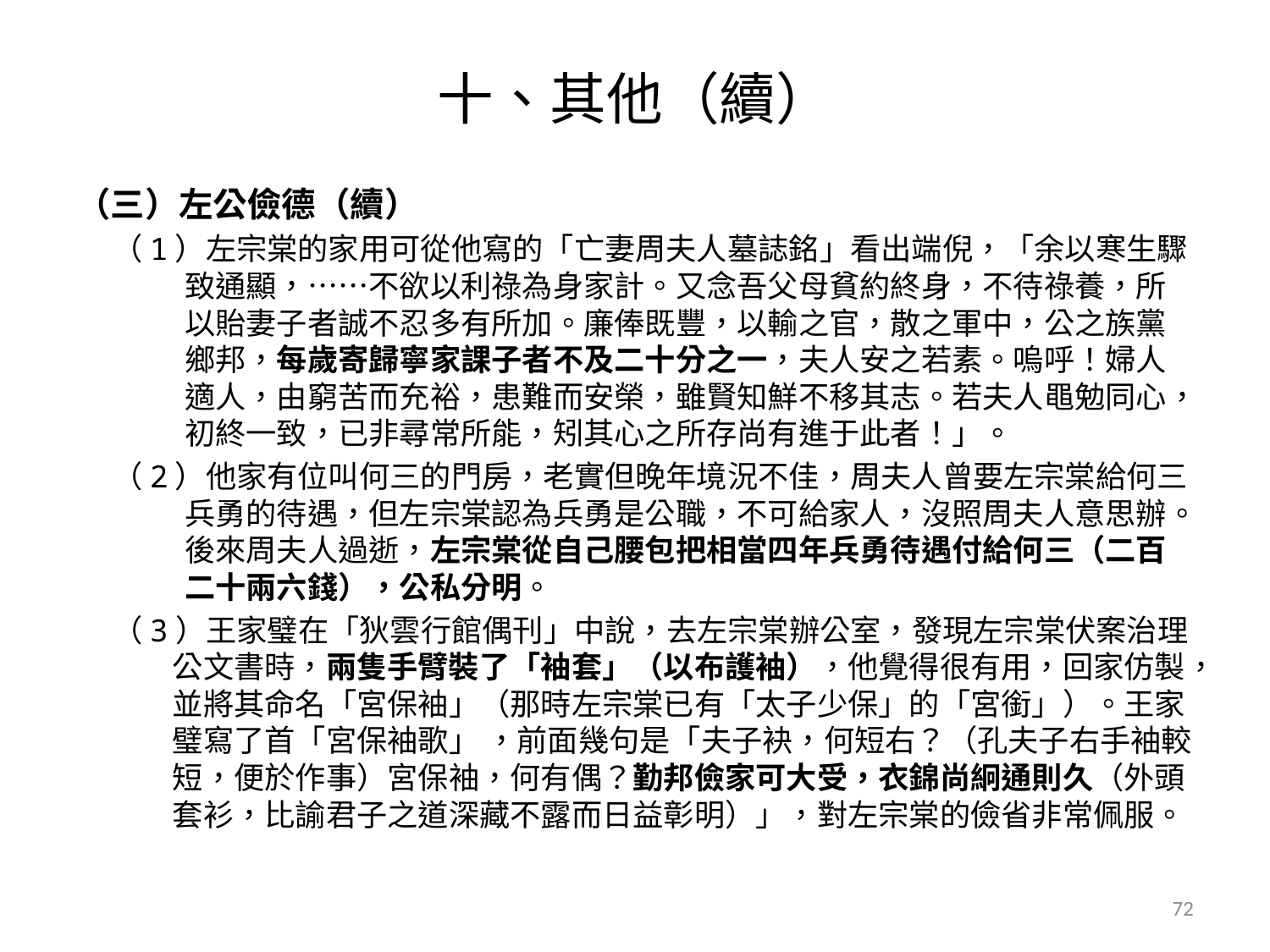

# 十、其他（續）
（三）左公儉德（續）
（1）左宗棠的家用可從他寫的「亡妻周夫人墓誌銘」看出端倪，「余以寒生驟致通顯，⋯⋯不欲以利祿為身家計。又念吾父母貧約終身，不待祿養，所以貽妻子者誠不忍多有所加。廉俸既豐，以輸之官，散之軍中，公之族黨鄉邦，每歲寄歸寧家課子者不及二十分之一，夫人安之若素。嗚呼！婦人適人，由窮苦而充裕，患難而安榮，雖賢知鮮不移其志。若夫人黽勉同心，初終一致，已非尋常所能，矧其心之所存尚有進于此者！」。
（2）他家有位叫何三的門房，老實但晚年境況不佳，周夫人曾要左宗棠給何三兵勇的待遇，但左宗棠認為兵勇是公職，不可給家人，沒照周夫人意思辦。後來周夫人過逝，左宗棠從自己腰包把相當四年兵勇待遇付給何三（二百二十兩六錢），公私分明。
（3）王家璧在「狄雲行館偶刊」中說，去左宗棠辦公室，發現左宗棠伏案治理公文書時，兩隻手臂裝了「袖套」（以布護袖），他覺得很有用，回家仿製，並將其命名「宮保袖」（那時左宗棠已有「太子少保」的「宮銜」）。王家璧寫了首「宮保袖歌」 ，前面幾句是「夫子袂，何短右？（孔夫子右手袖較短，便於作事）宮保袖，何有偶？勤邦儉家可大受，衣錦尚絅通則久（外頭套衫，比諭君子之道深藏不露而日益彰明）」，對左宗棠的儉省非常佩服。

72